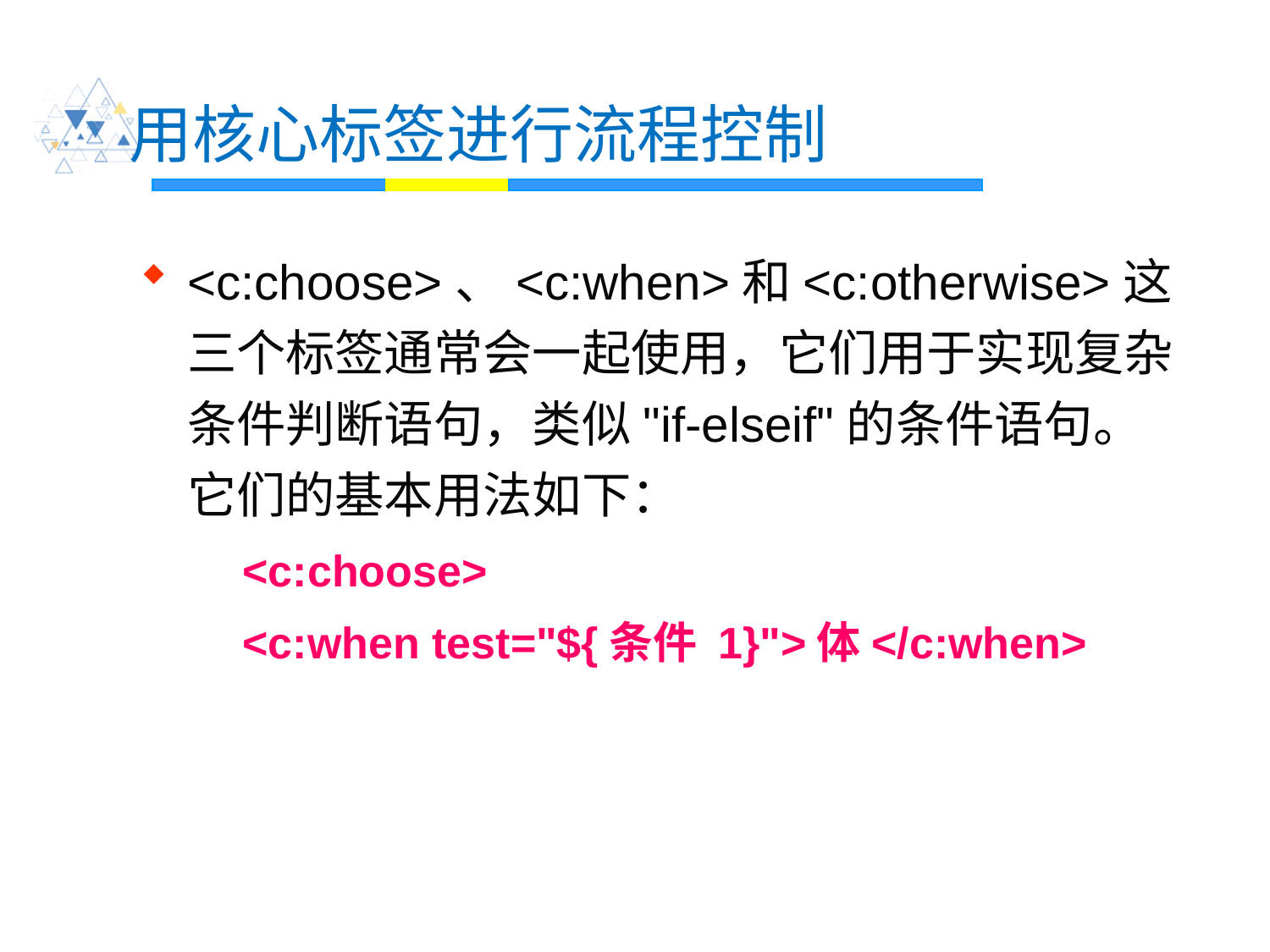

# 用核心标签进行流程控制
<c:choose>、<c:when>和<c:otherwise>这三个标签通常会一起使用，它们用于实现复杂条件判断语句，类似"if-elseif"的条件语句。它们的基本用法如下：
	<c:choose>
	<c:when test="${条件 1}">体</c:when>